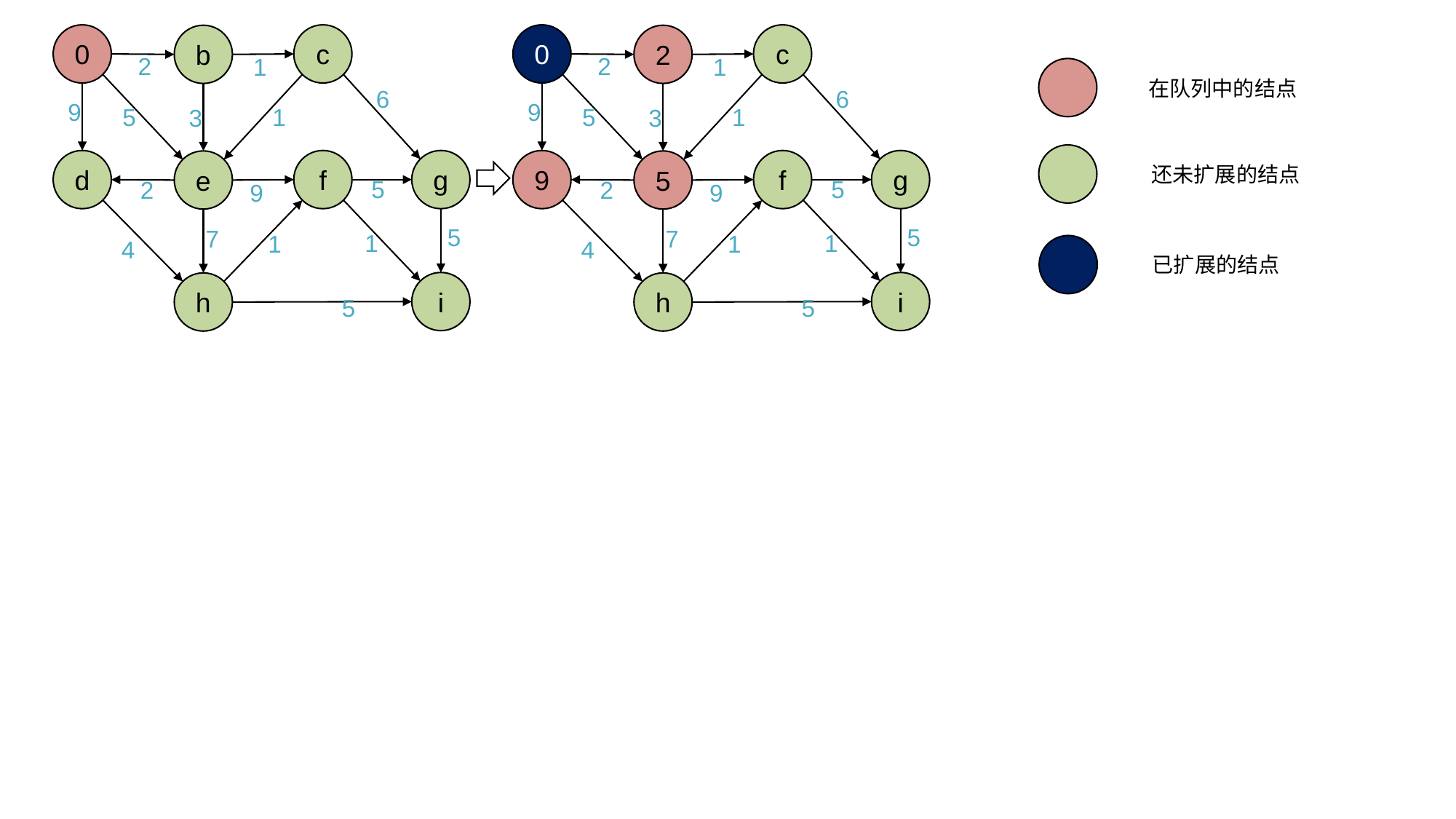

0
0
c
c
b
2
2
2
1
1

在队列中的结点
6
6
9
9
5
1
5
1
3
3

d
g
9
g
f
f
e
5
还未扩展的结点

5
5
2
2
9
9
5
5
7
7
1
1
1
1
4
4

已扩展的结点
i
i
h
h
5
5